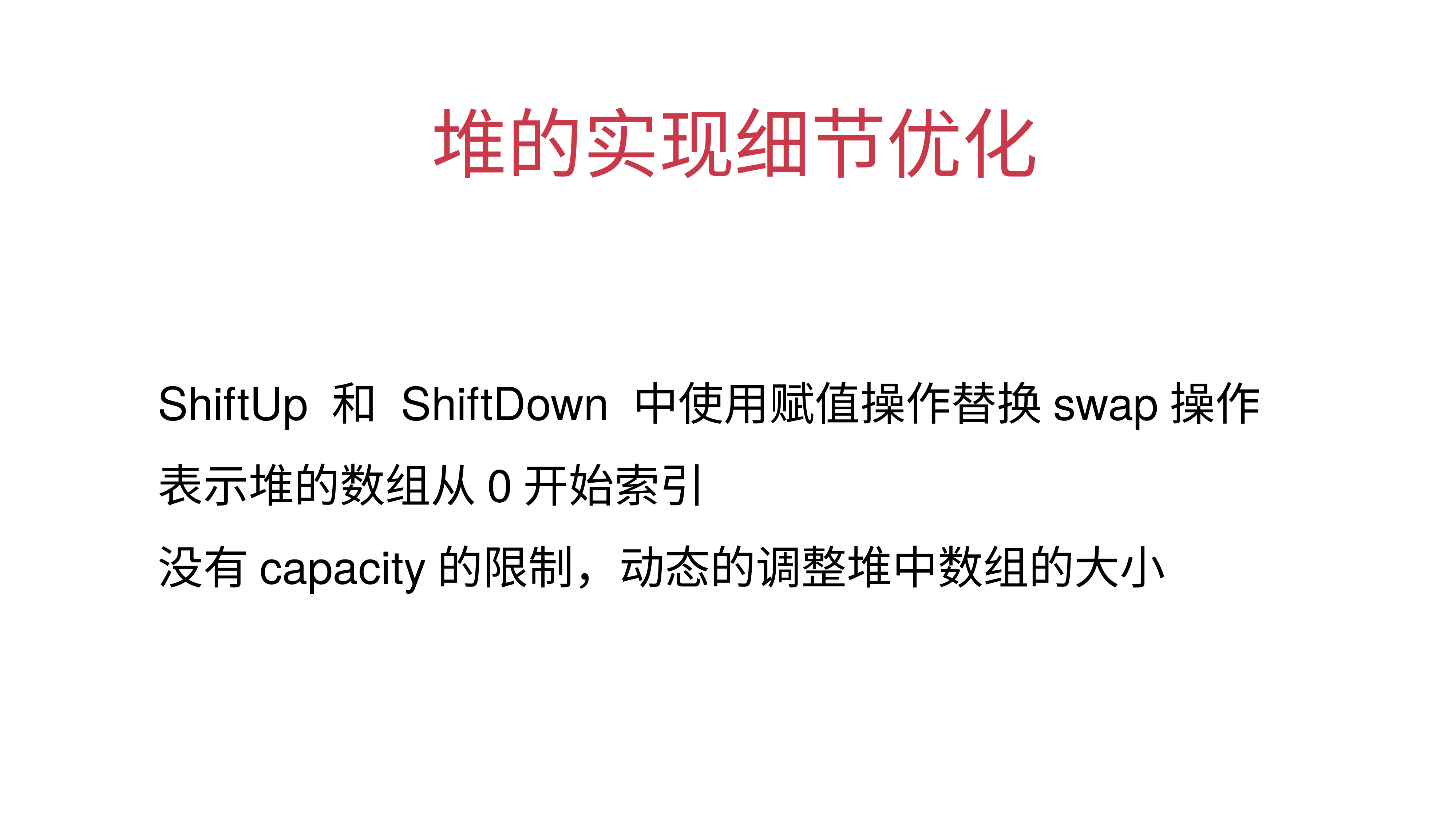

# 堆的实现细节优化
ShiftUp 和 ShiftDown 中使用赋值操作替换swap操作
表示堆的数组从0开始索引
没有capacity的限制，动态的调整堆中数组的大小